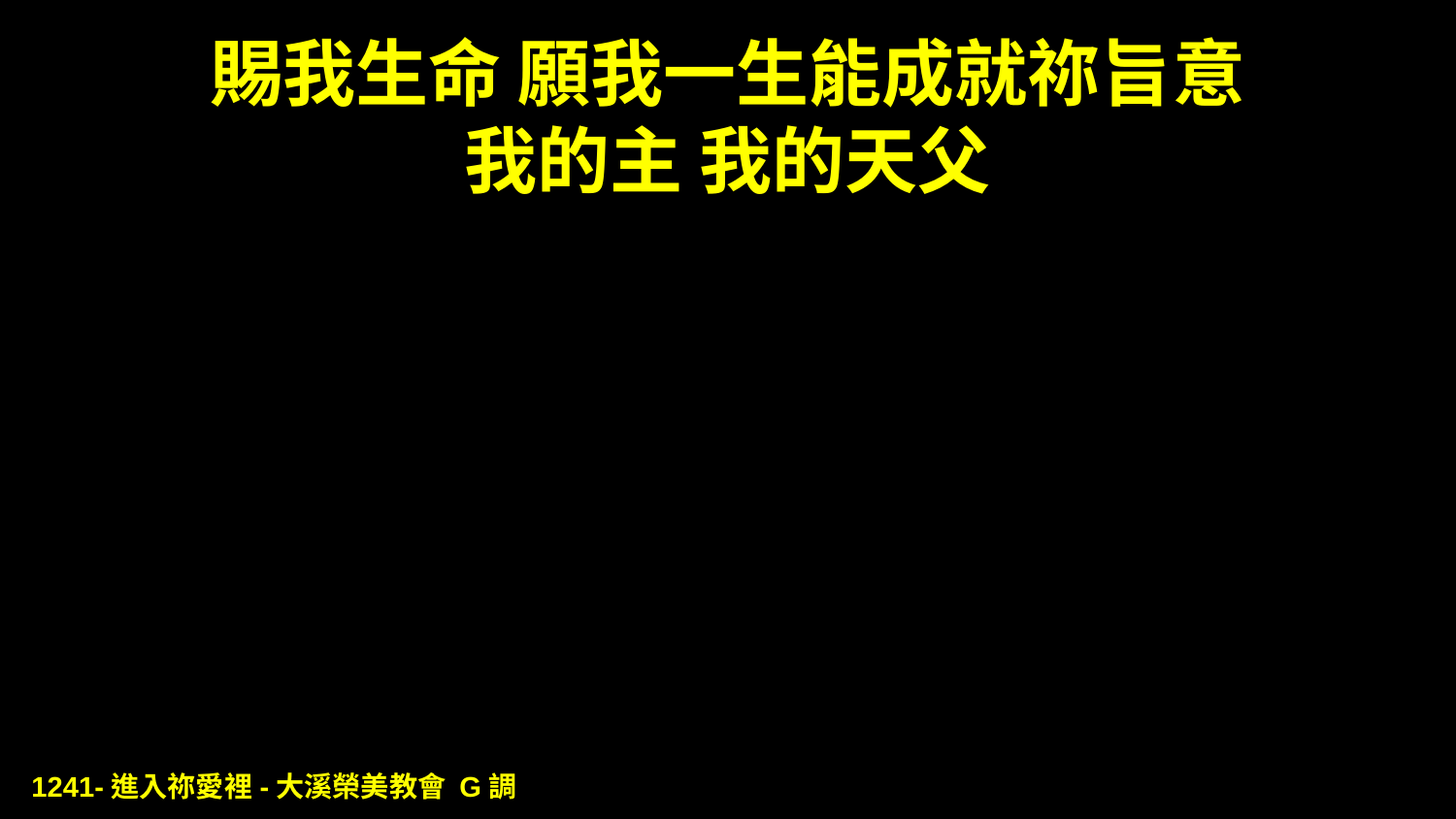

# 賜我生命 願我一生能成就祢旨意 我的主 我的天父
1241-進入祢愛裡-大溪榮美教會 G調